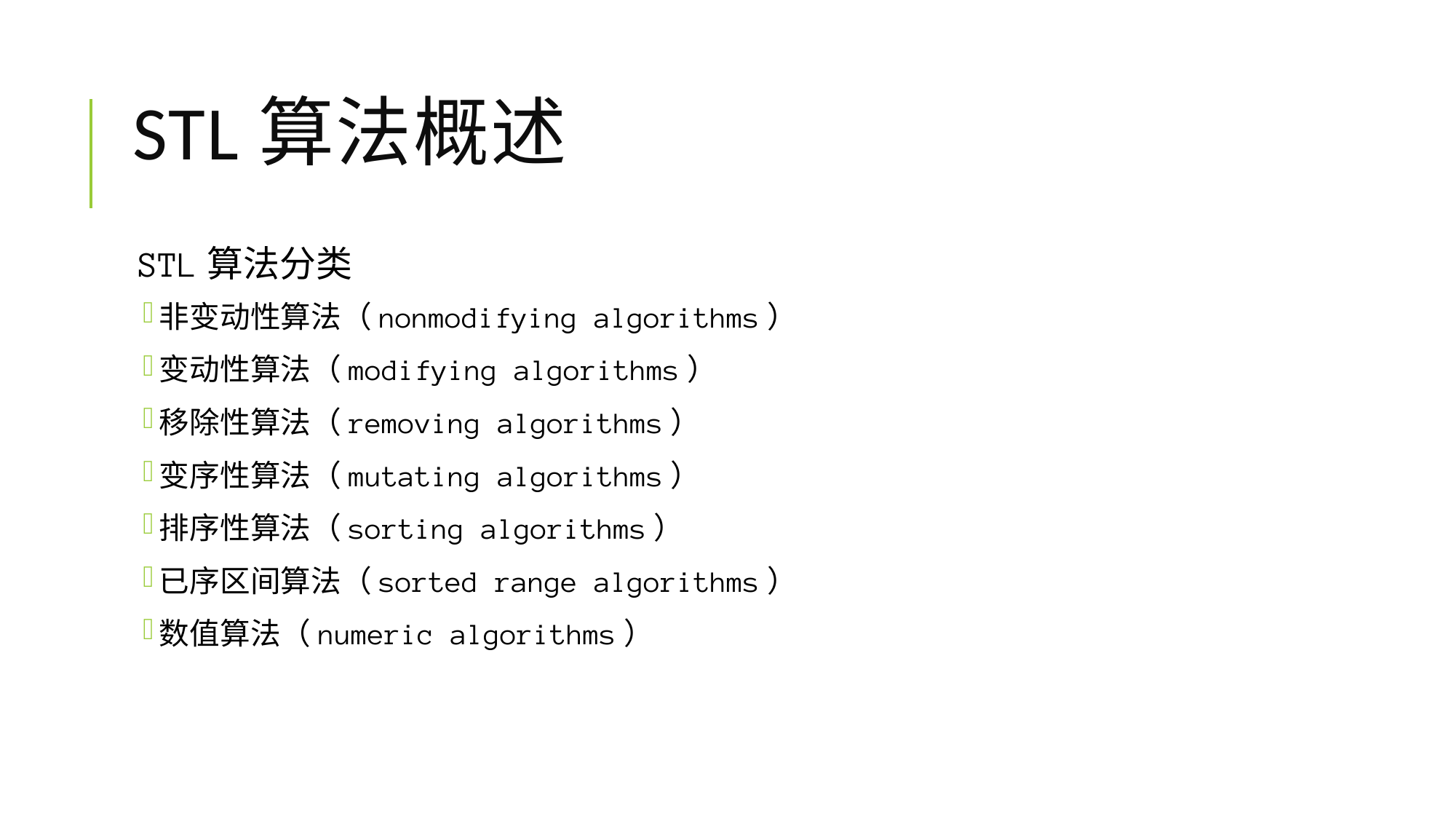

# STL算法概述
STL算法分类
非变动性算法（nonmodifying algorithms）
变动性算法（modifying algorithms）
移除性算法（removing algorithms）
变序性算法（mutating algorithms）
排序性算法（sorting algorithms）
已序区间算法（sorted range algorithms）
数值算法（numeric algorithms）